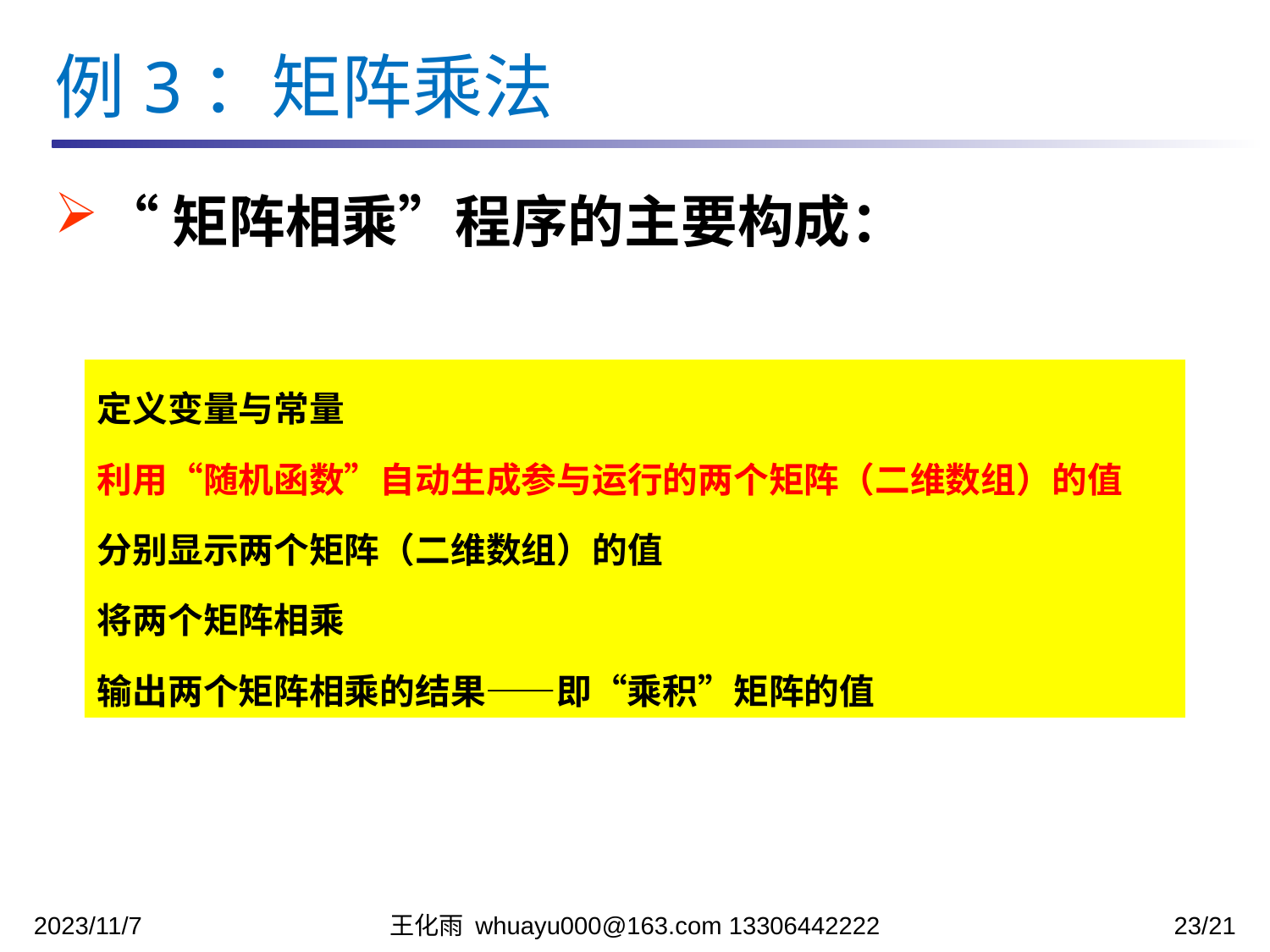

例3：矩阵乘法
“矩阵相乘”程序的主要构成：

定义变量与常量
利用“随机函数”自动生成参与运行的两个矩阵（二维数组）的值
分别显示两个矩阵（二维数组）的值
将两个矩阵相乘
输出两个矩阵相乘的结果——即“乘积”矩阵的值
2023/11/7
王化雨 whuayu000@163.com 13306442222
23/21